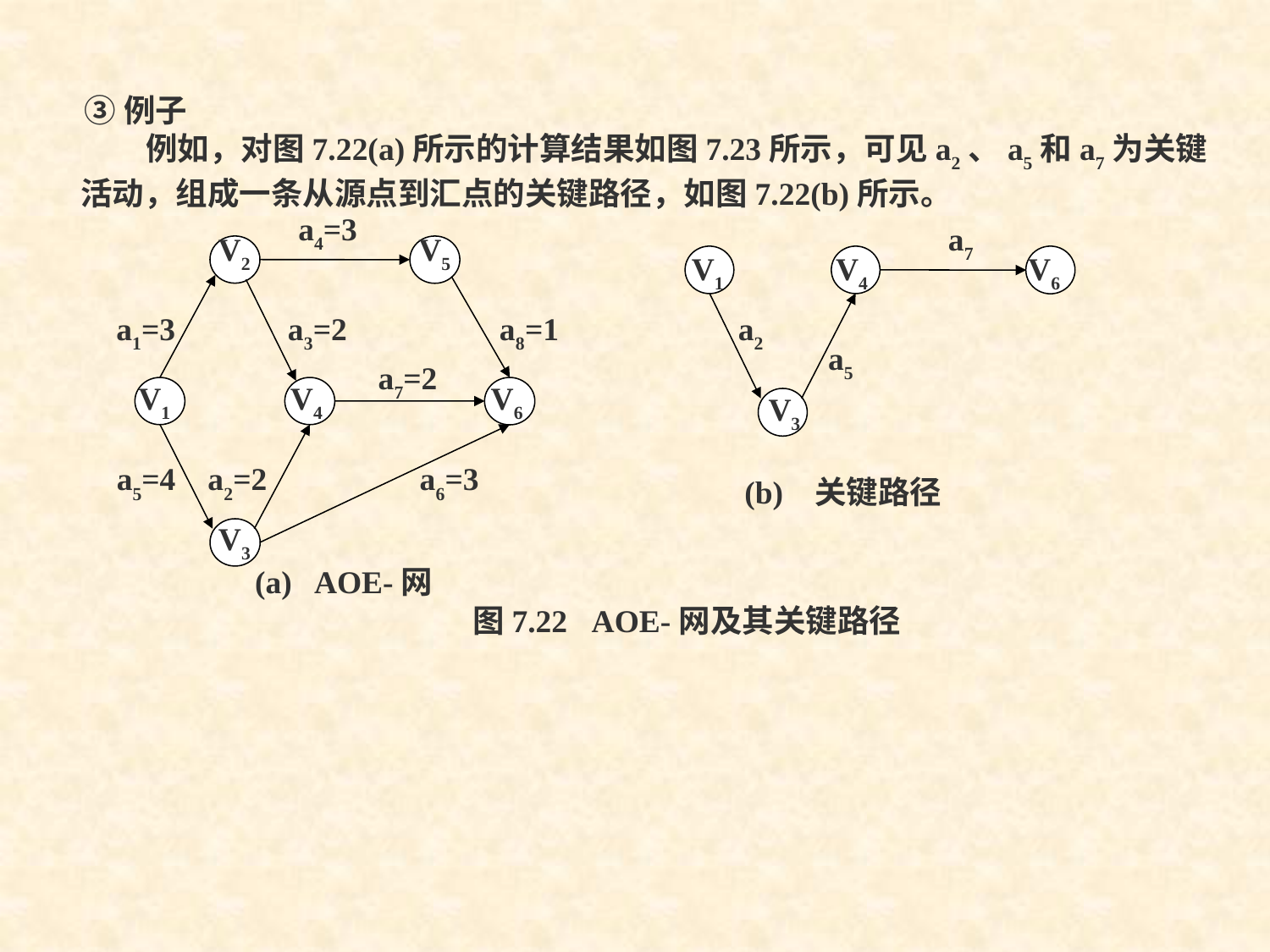

③例子
        例如，对图7.22(a)所示的计算结果如图7.23所示，可见a2、a5和a7为关键
活动，组成一条从源点到汇点的关键路径，如图7.22(b)所示。
a4=3
V2                     V5

a1=3              a3=2                   a8=1
a7=2
V1               V4                     V6
a5=4    a2=2                   a6=3
V3
a7
V1              V4                    V6

a2
a5
V3
(b)   关键路径
(a)   AOE-网
图7.22   AOE-网及其关键路径